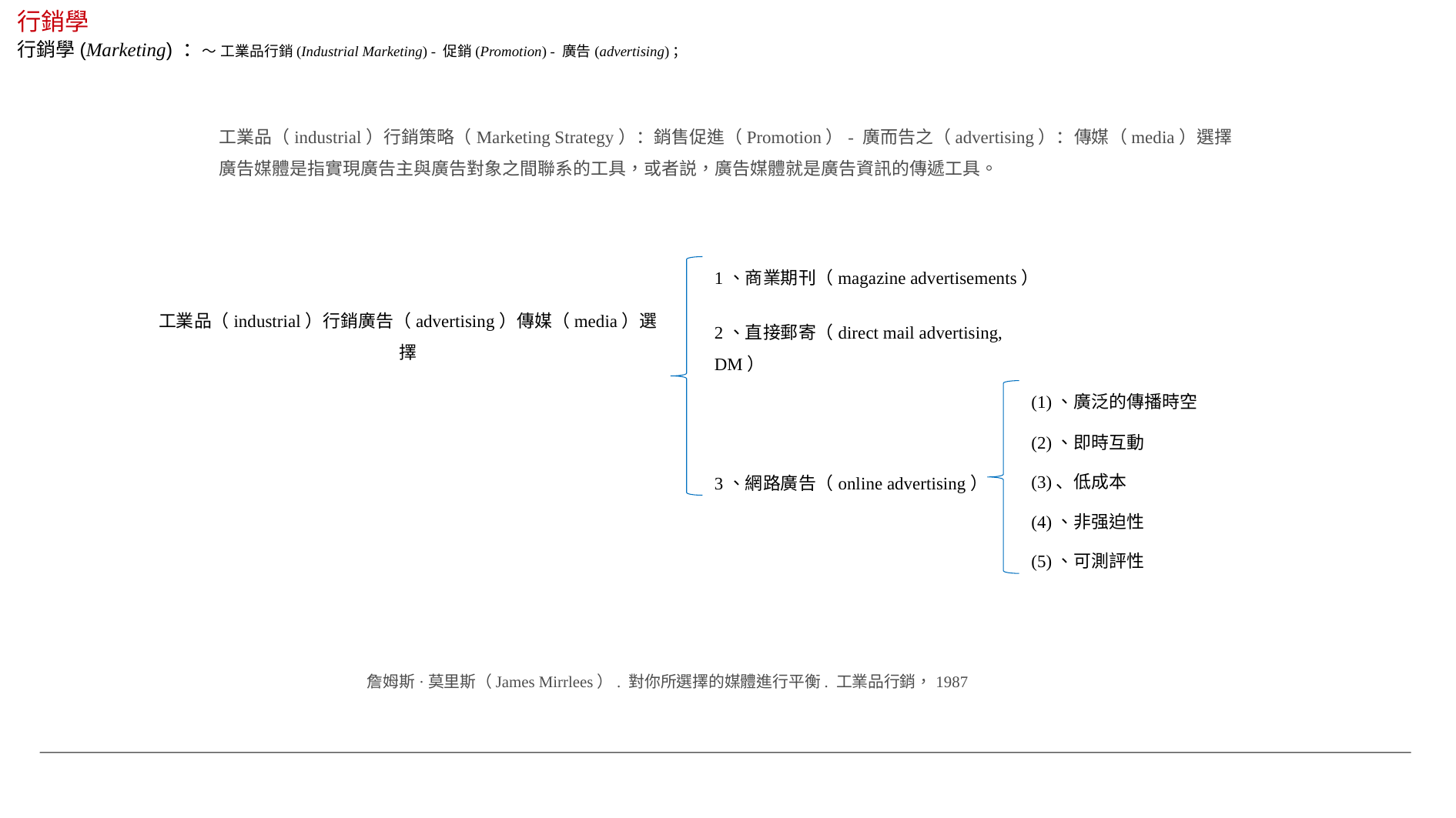

行銷學
行銷學(Marketing) ：～ 工業品行銷(Industrial Marketing) - 促銷(Promotion) - 廣告(advertising)；
工業品（industrial）行銷策略（Marketing Strategy）：銷售促進（Promotion）- 廣而告之（advertising）：傳媒（media）選擇
廣告媒體是指實現廣告主與廣告對象之間聯系的工具，或者説，廣告媒體就是廣告資訊的傳遞工具。
1、商業期刊（magazine advertisements）

工業品（industrial）行銷廣告（advertising）傳媒（media）選擇
2、直接郵寄（direct mail advertising, DM）
(1)、廣泛的傳播時空

(2)、即時互動
(3)、低成本
3、網路廣告（online advertising）
(4)、非强迫性
(5)、可測評性
詹姆斯·莫里斯（James Mirrlees）. 對你所選擇的媒體進行平衡. 工業品行銷，1987